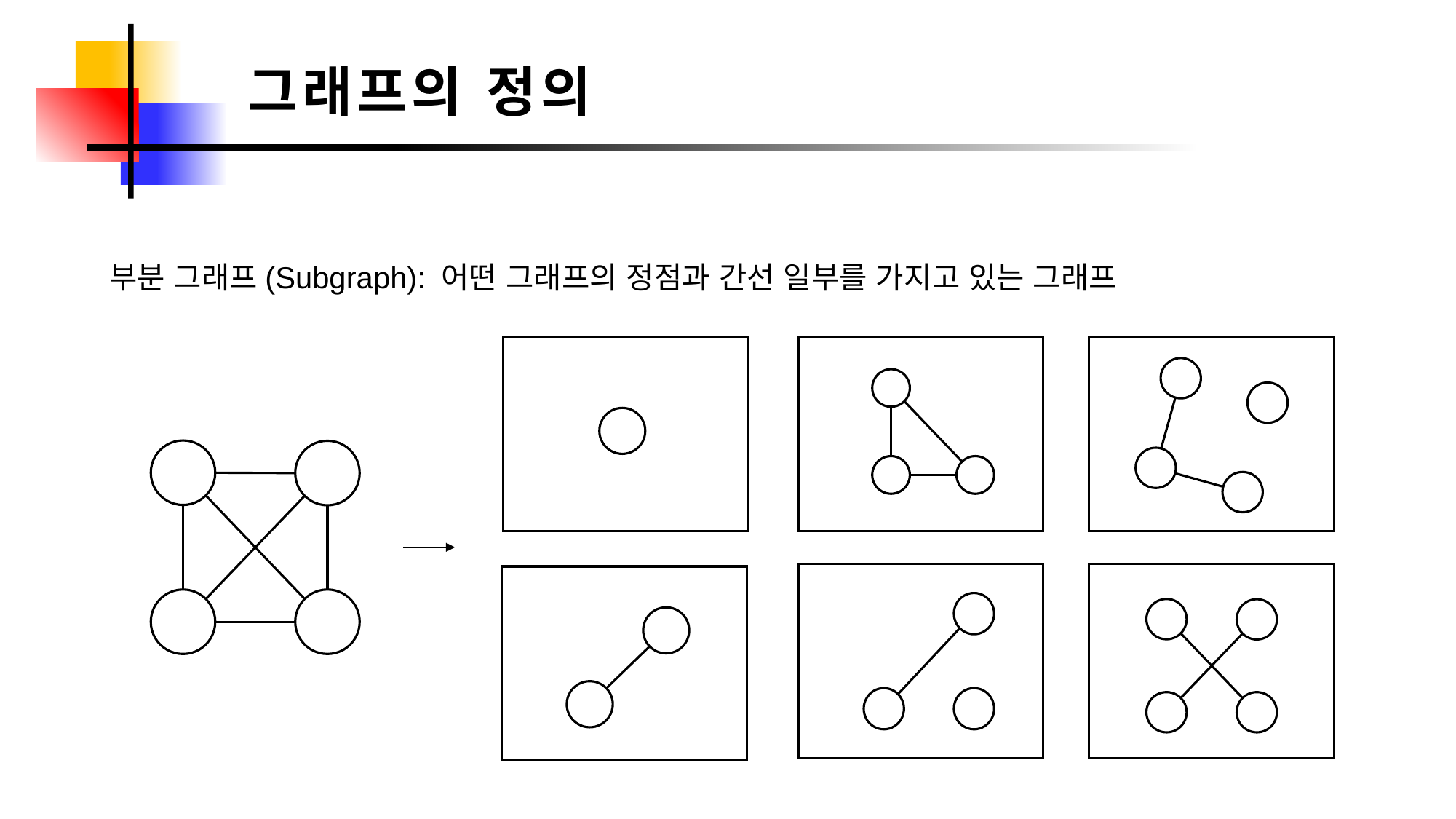

그래프의 정의
부분 그래프(Subgraph): 어떤 그래프의 정점과 간선 일부를 가지고 있는 그래프